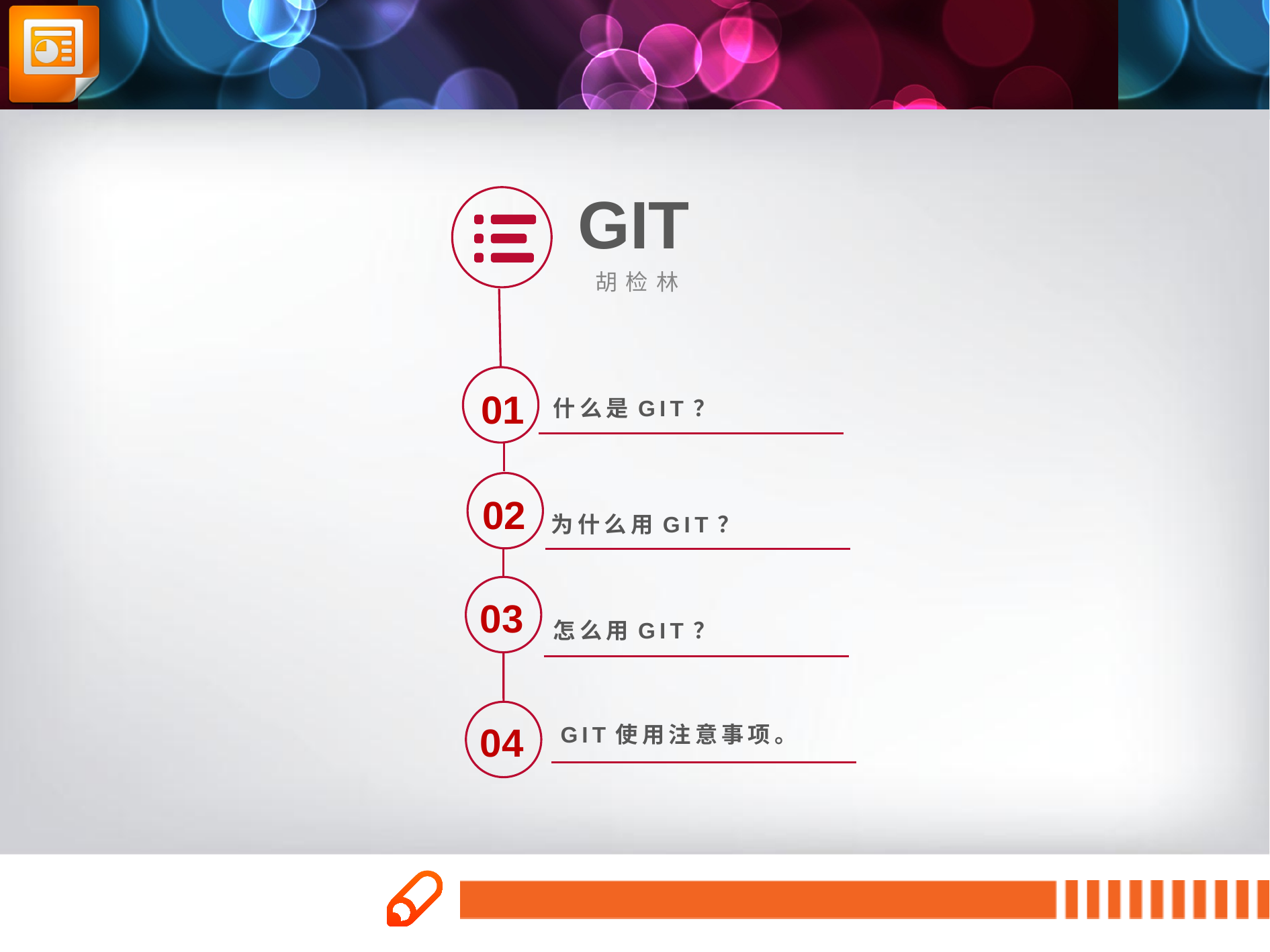

GIT
胡检林

01
什么是GIT？

02
为什么用GIT？

03
怎么用GIT？

04
GIT使用注意事项。